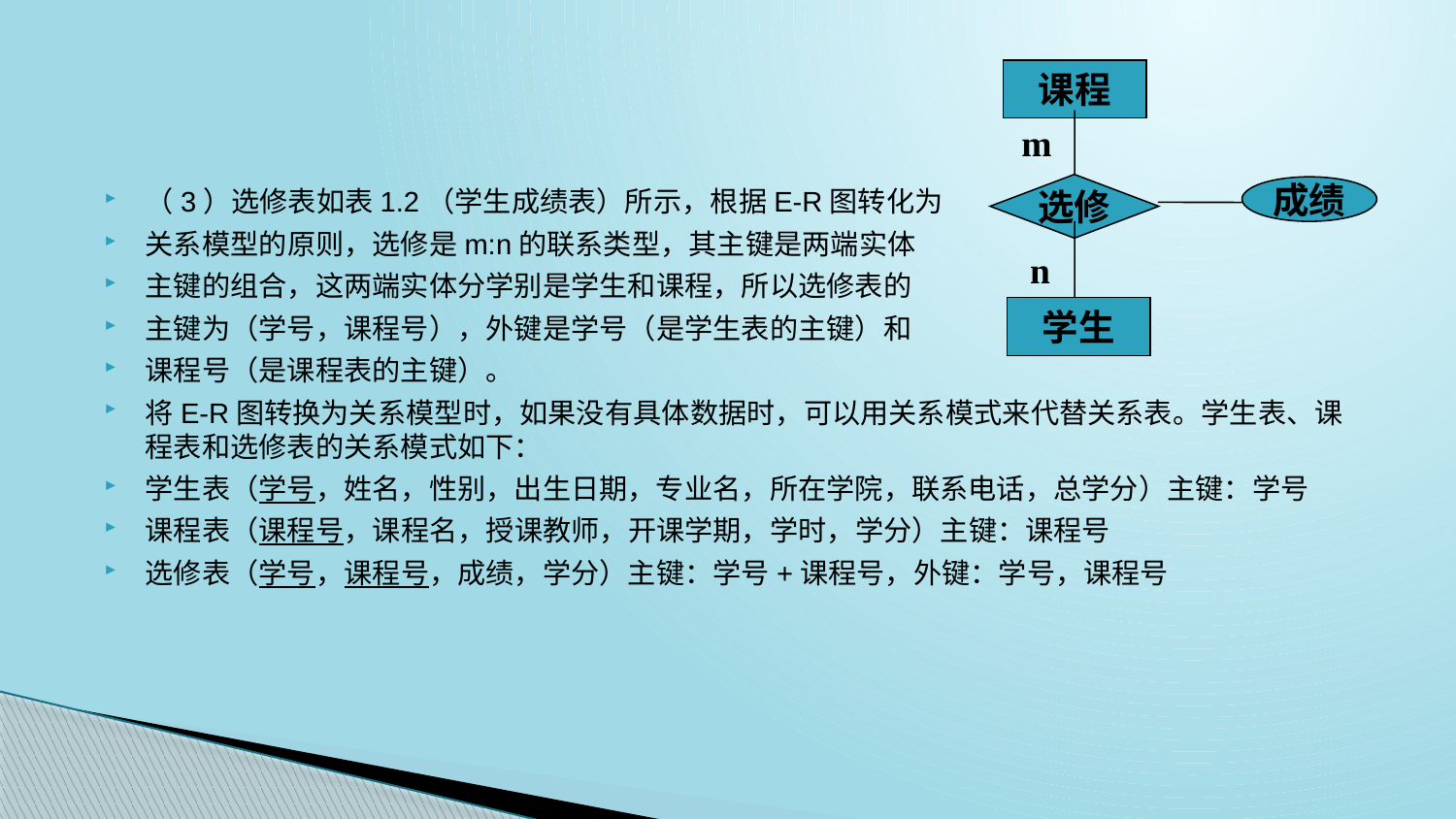

#
课程

m
选修

n
学生

成绩

（3）选修表如表1.2（学生成绩表）所示，根据E-R图转化为
关系模型的原则，选修是m:n的联系类型，其主键是两端实体
主键的组合，这两端实体分学别是学生和课程，所以选修表的
主键为（学号，课程号），外键是学号（是学生表的主键）和
课程号（是课程表的主键）。
将E-R图转换为关系模型时，如果没有具体数据时，可以用关系模式来代替关系表。学生表、课程表和选修表的关系模式如下：
学生表（学号，姓名，性别，出生日期，专业名，所在学院，联系电话，总学分）主键：学号
课程表（课程号，课程名，授课教师，开课学期，学时，学分）主键：课程号
选修表（学号，课程号，成绩，学分）主键：学号+课程号，外键：学号，课程号

14